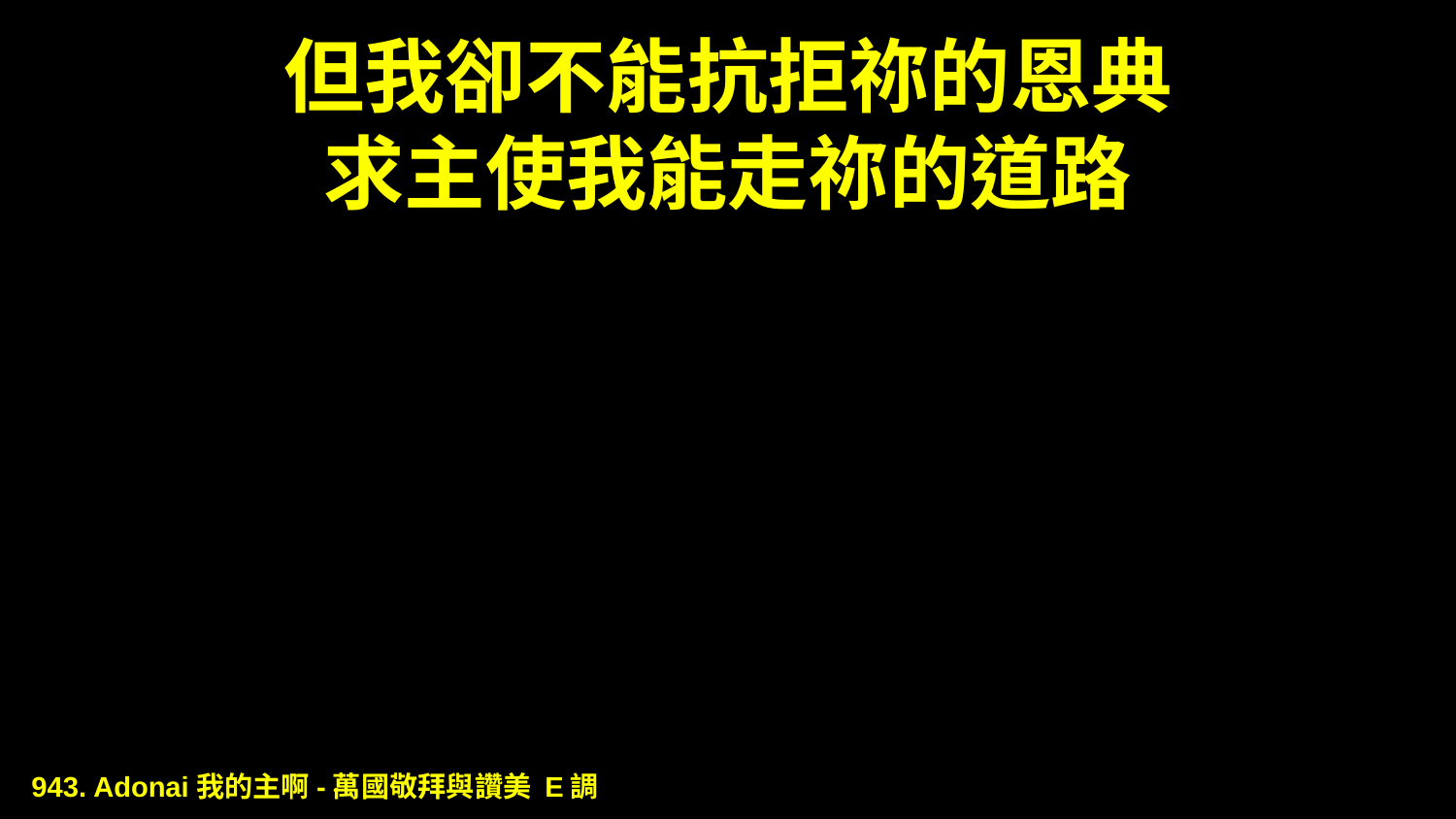

# 但我卻不能抗拒祢的恩典 求主使我能走祢的道路
943. Adonai我的主啊-萬國敬拜與讚美 E調